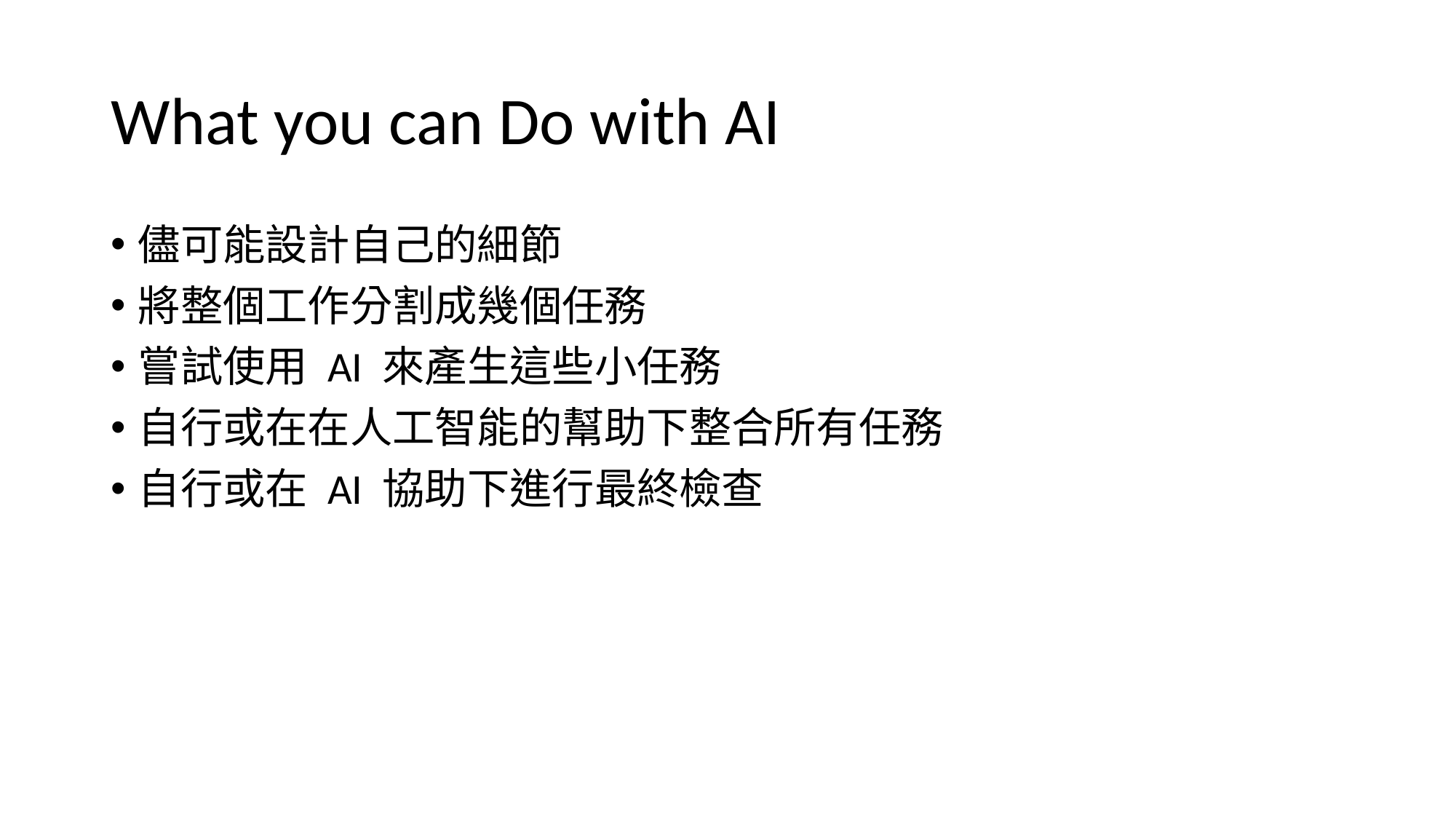

# What you can Do with AI
儘可能設計自己的細節
將整個工作分割成幾個任務
嘗試使用 AI 來產生這些小任務
自行或在在人工智能的幫助下整合所有任務
自行或在 AI 協助下進行最終檢查